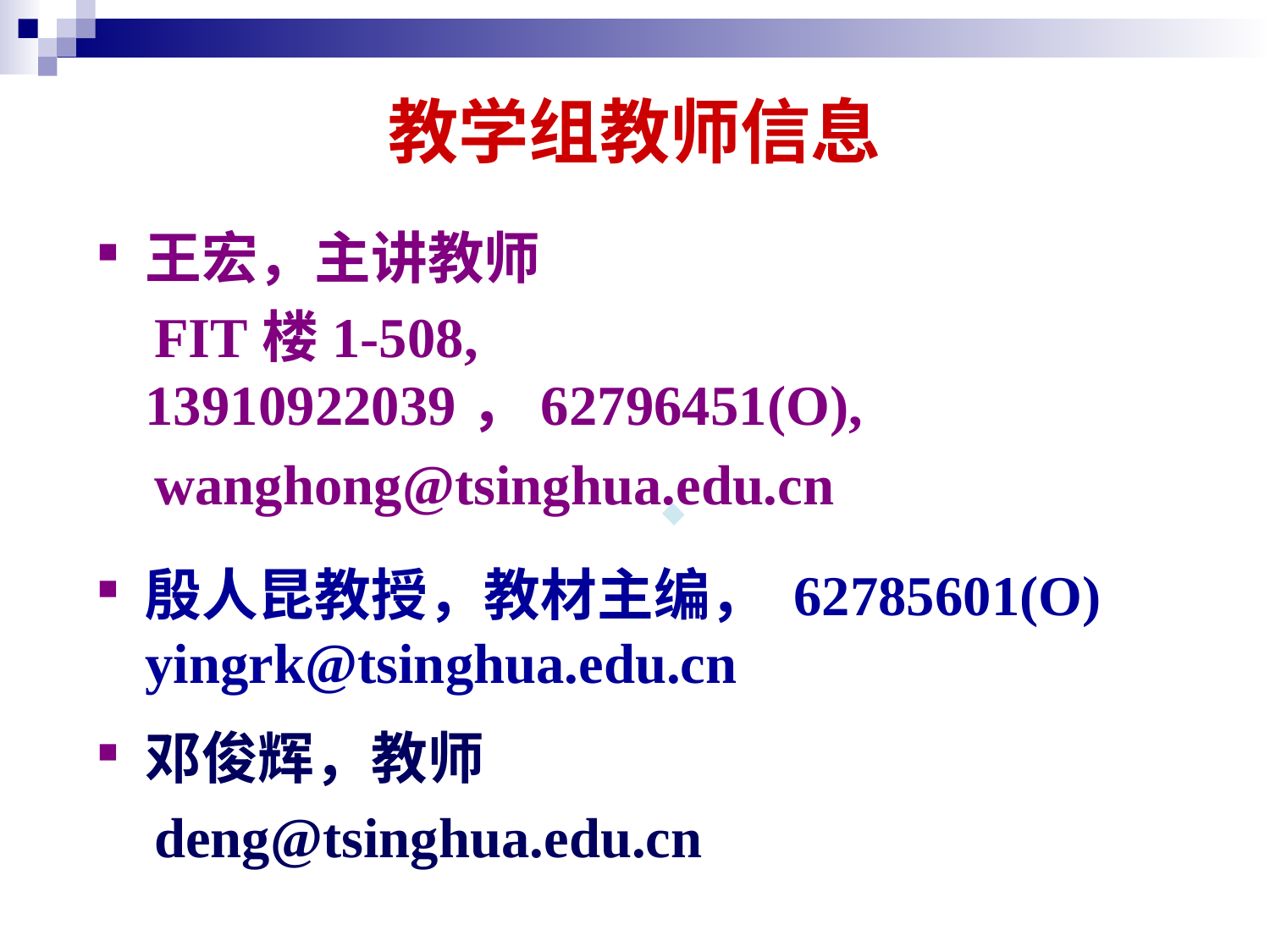

# 教学组教师信息
王宏，主讲教师
    FIT楼1-508,   13910922039，62796451(O),
    wanghong@tsinghua.edu.cn
殷人昆教授，教材主编， 62785601(O) yingrk@tsinghua.edu.cn
邓俊辉，教师
    deng@tsinghua.edu.cn
.